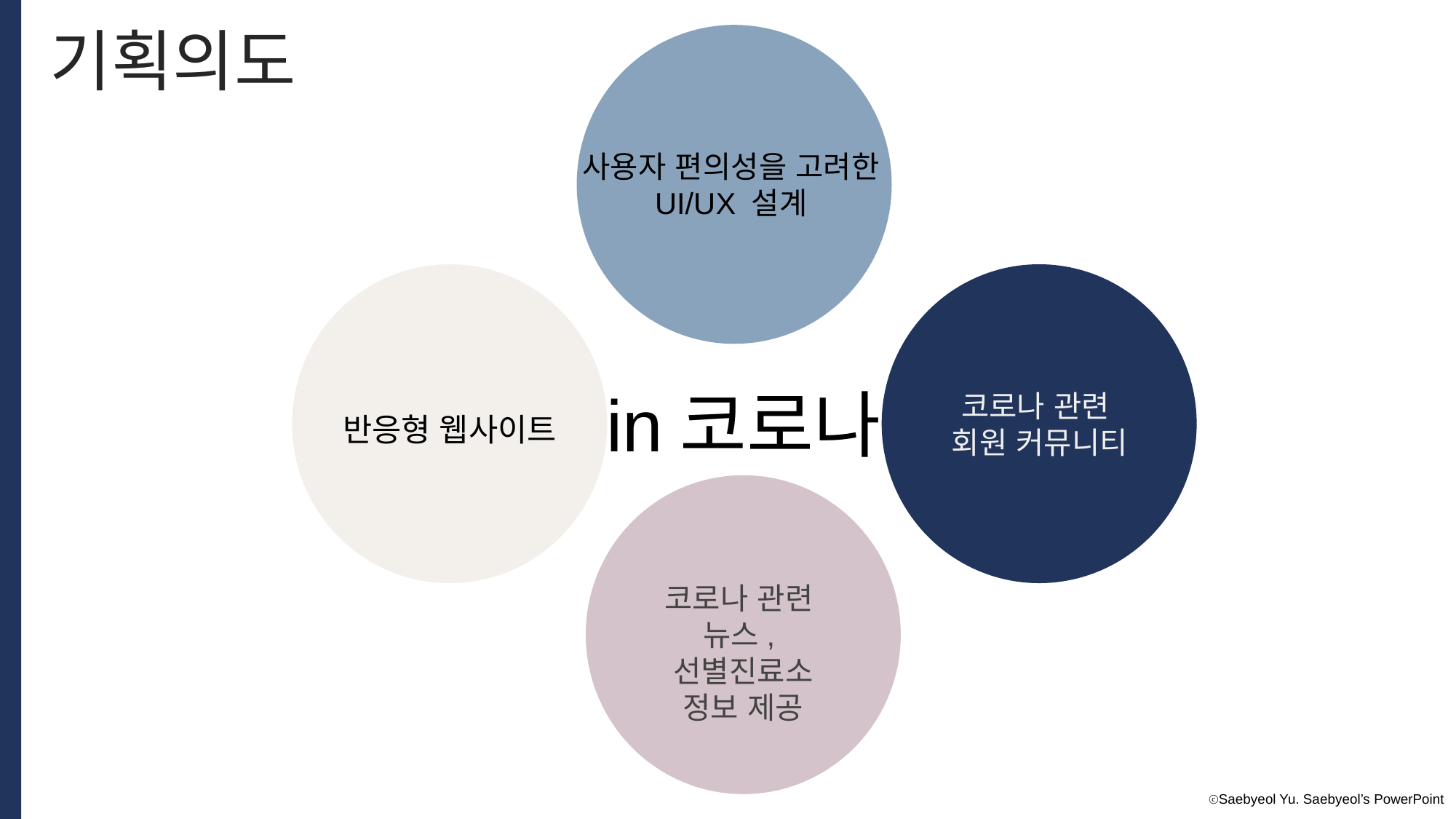

기획의도

사용자 편의성을 고려한 UI/UX 설계

반응형 웹사이트

코로나 관련
회원 커뮤니티
in코로나

코로나 관련
뉴스,  선별진료소
정보 제공